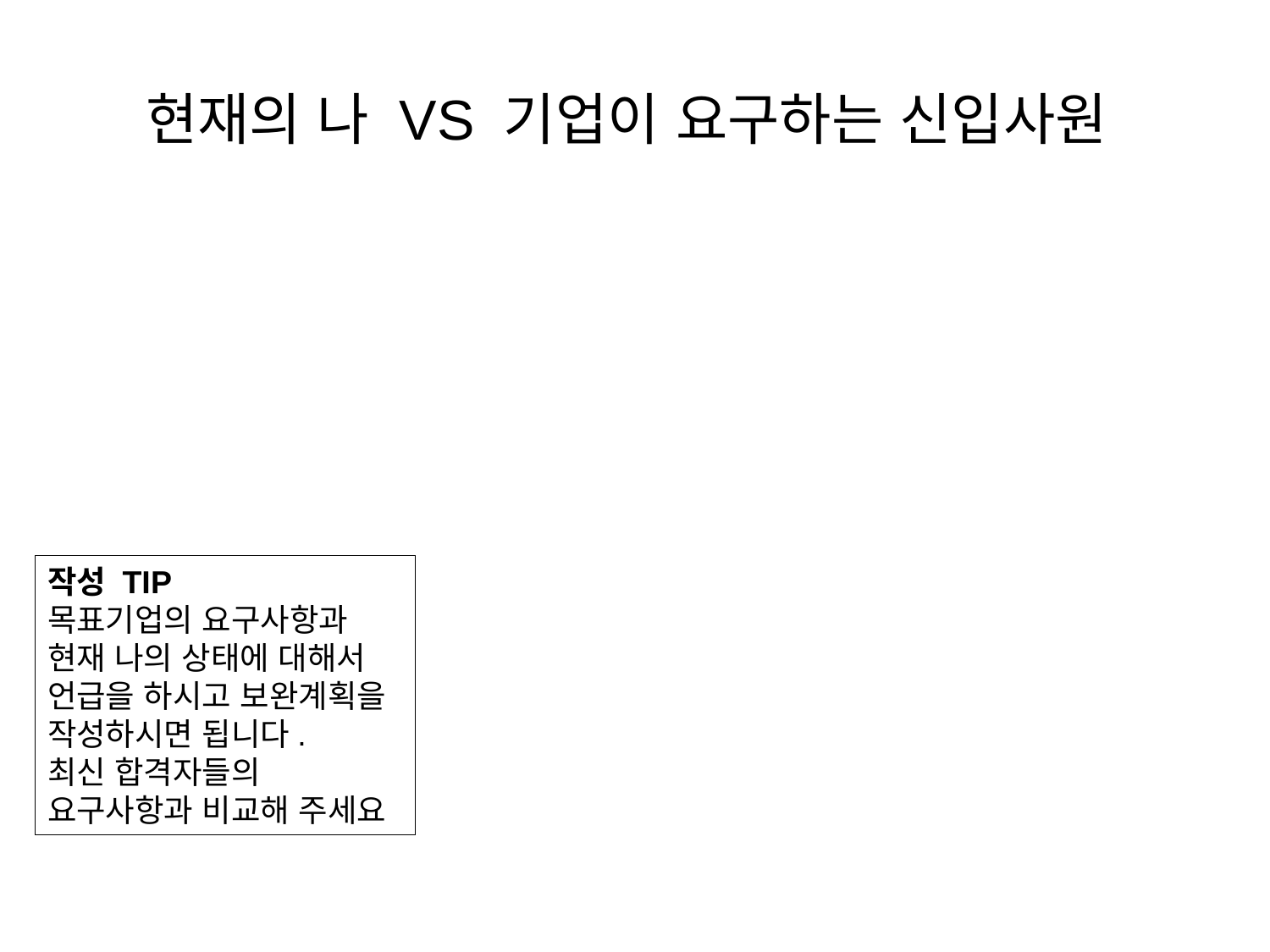

# 현재의 나 VS 기업이 요구하는 신입사원
작성 TIP
목표기업의 요구사항과 현재 나의 상태에 대해서 언급을 하시고 보완계획을 작성하시면 됩니다.
최신 합격자들의 요구사항과 비교해 주세요